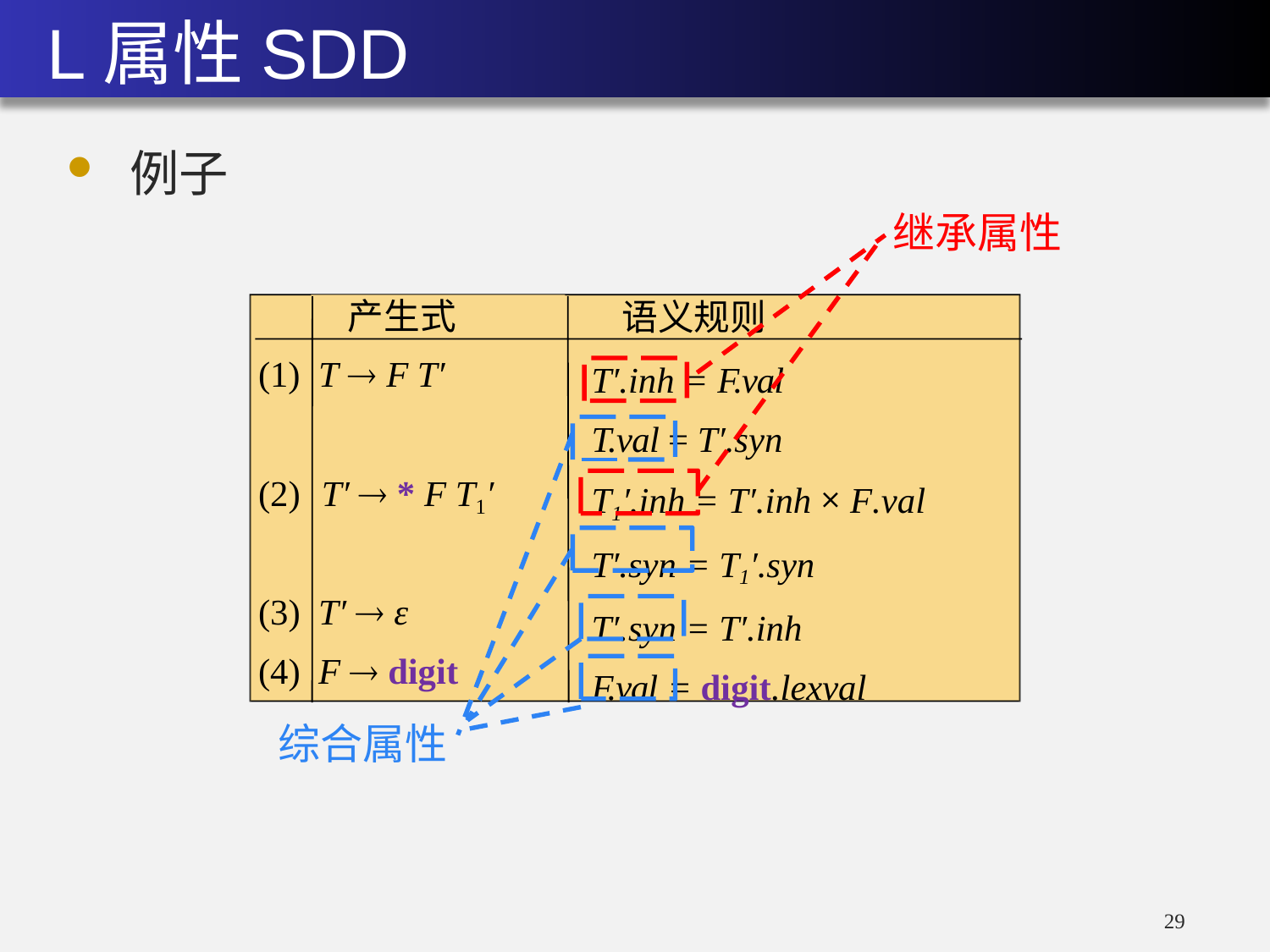

L属性SDD
例子
继承属性

语义规则

产生式

T′.inh = F.val  T.val = T′.syn
T1′.inh = T′.inh × F.val  T′.syn = T1′.syn
T′.syn = T′.inh
F.val = digit.lexval
(1)	T → F T′

(2)	T′ → * F T1′
(3)  T′ → ε
(4)  F → digit
综合属性
29